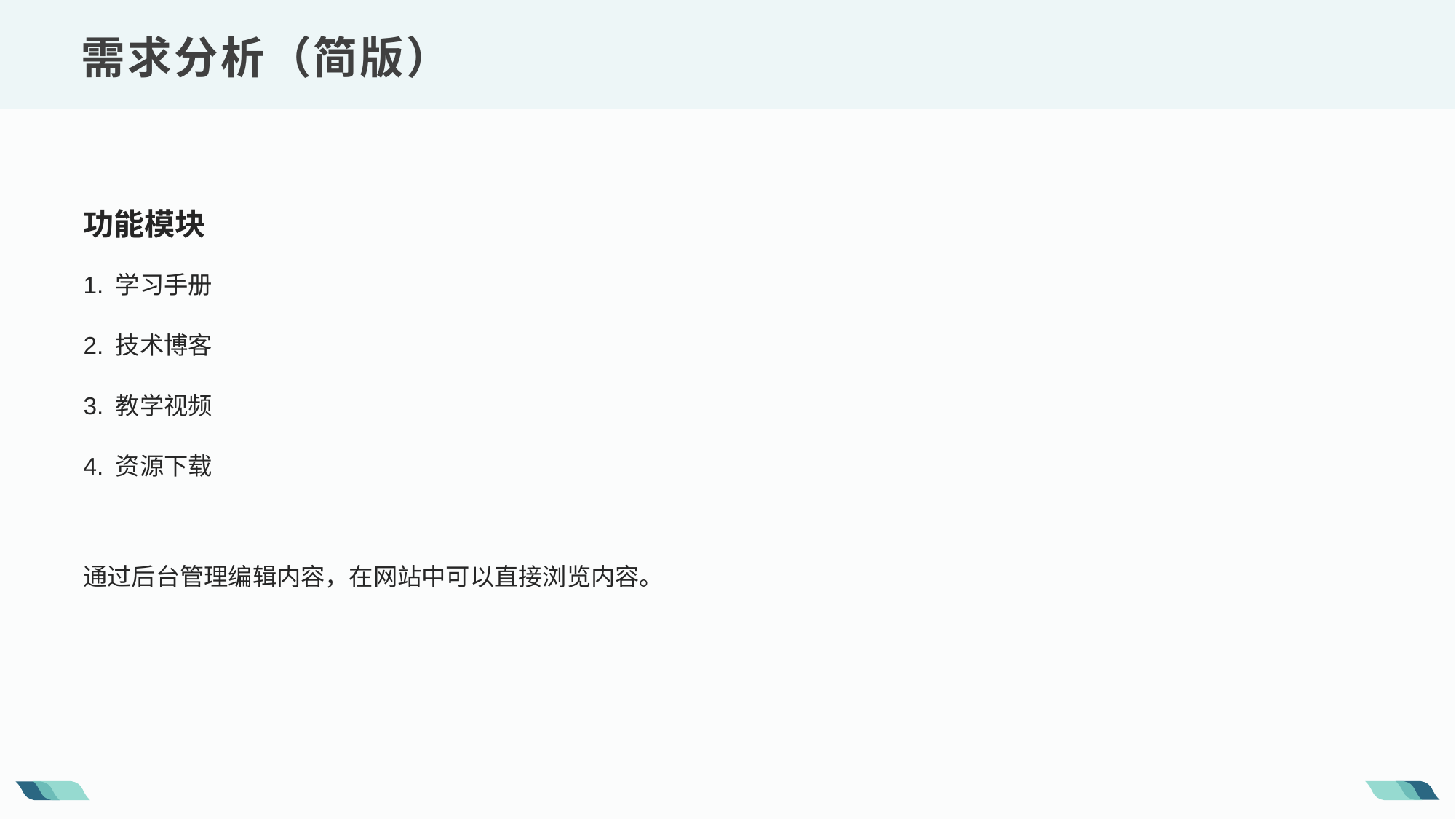

需求分析（简版）
功能模块
1. 学习手册
2. 技术博客
3. 教学视频
4. 资源下载

通过后台管理编辑内容，在网站中可以直接浏览内容。